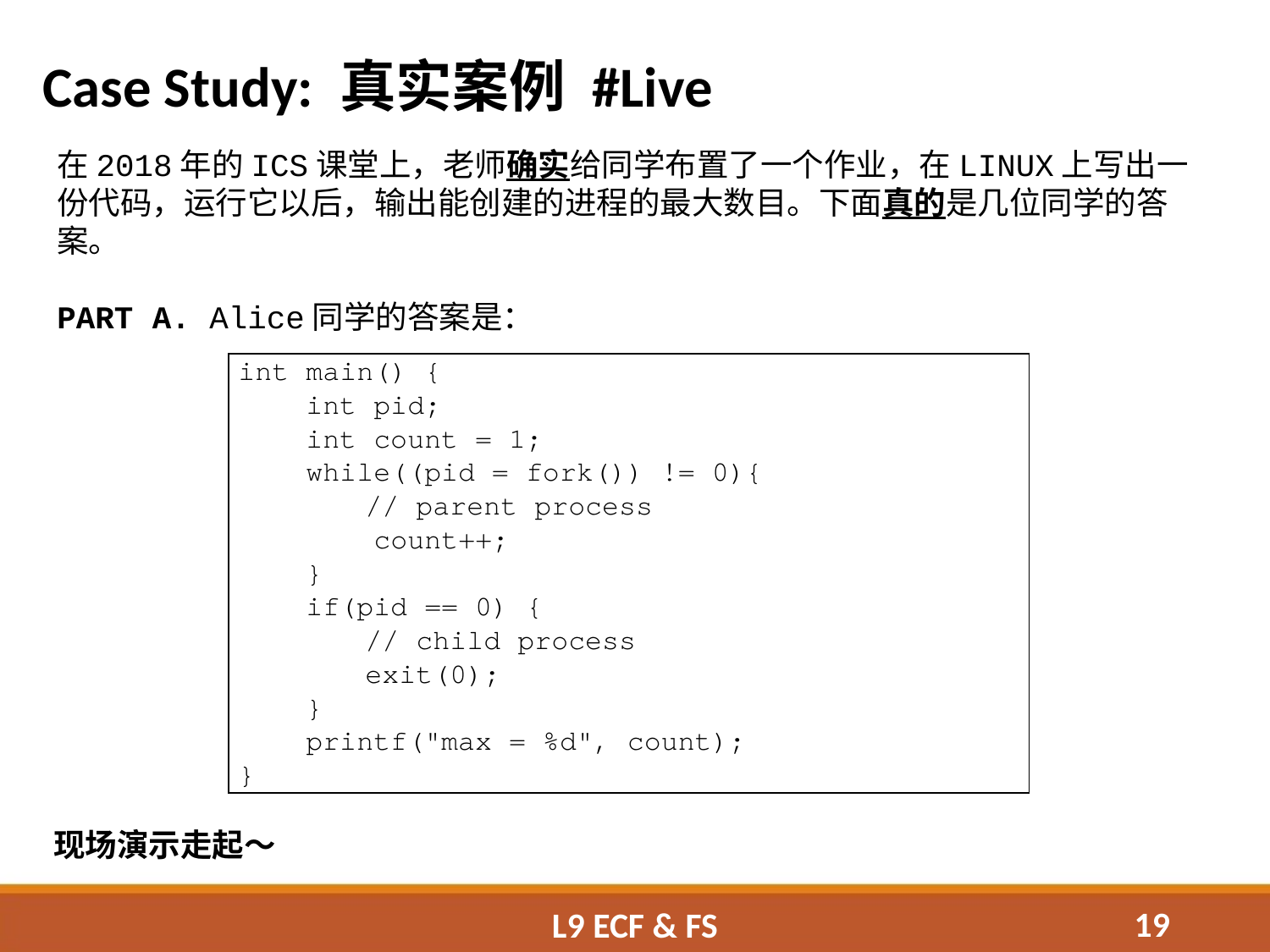

Case Study: 真实案例 #Live
在2018年的ICS课堂上，老师确实给同学布置了一个作业，在LINUX上写出一份代码，运行它以后，输出能创建的进程的最大数目。下面真的是几位同学的答案。

PART A. Alice同学的答案是：
| int main() { int pid; int count = 1; while((pid = fork()) != 0){ // parent process count++; } if(pid == 0) { // child process exit(0); } printf("max = %d", count); } |
| --- |
现场演示走起～
19
L9 ECF & FS